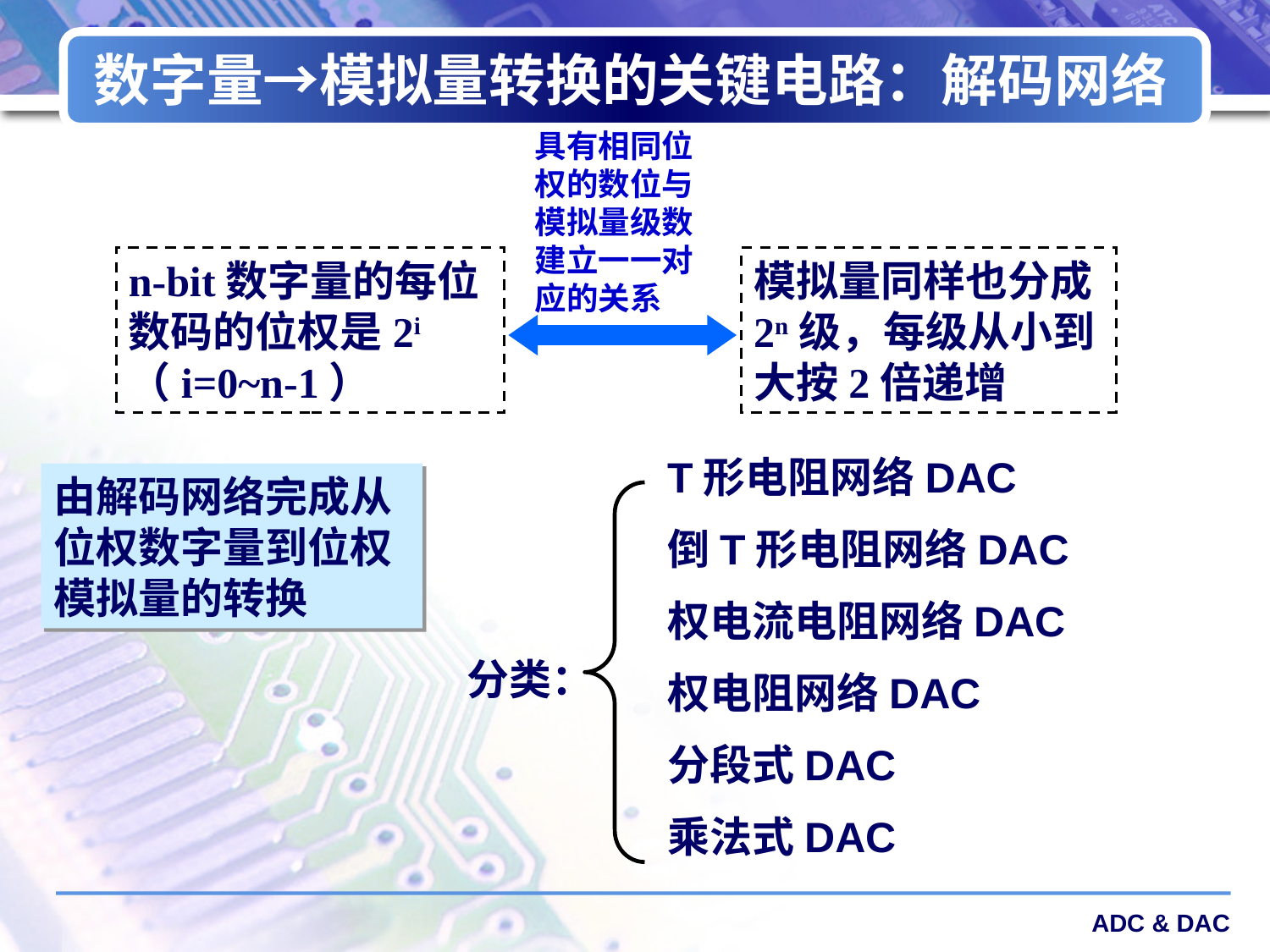

# 数字量→模拟量转换的关键电路：解码网络
具有相同位权的数位与模拟量级数建立一一对应的关系

n-bit数字量的每位数码的位权是2i（i=0~n-1）
模拟量同样也分成2n级，每级从小到大按2倍递增
T形电阻网络DAC
倒T形电阻网络DAC
权电流电阻网络DAC
权电阻网络DAC
分段式DAC
乘法式DAC
由解码网络完成从位权数字量到位权模拟量的转换

分类：